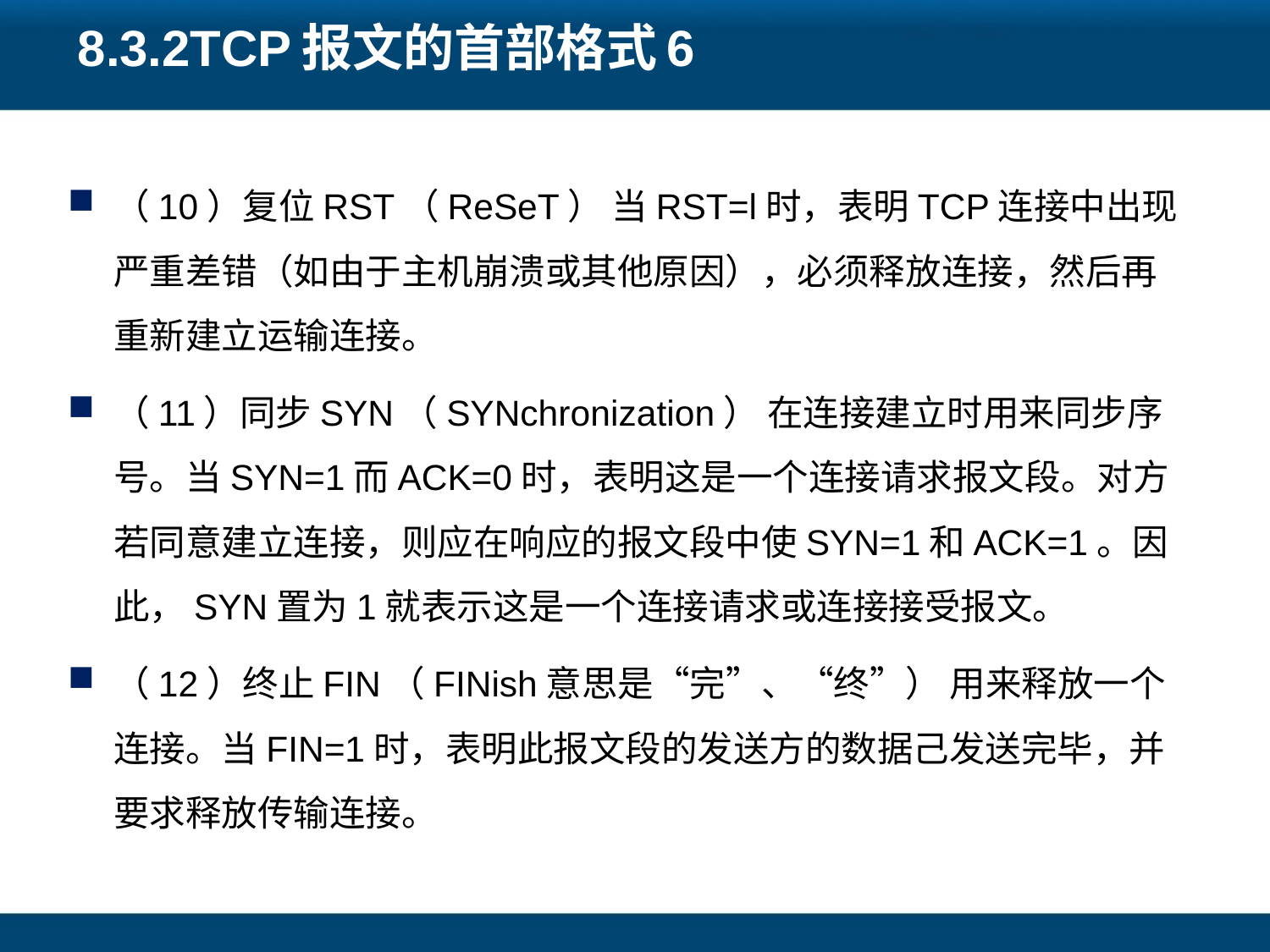

# 8.3.2TCP报文的首部格式6
（10）复位RST（ReSeT） 当RST=l时，表明TCP连接中出现严重差错（如由于主机崩溃或其他原因），必须释放连接，然后再重新建立运输连接。
（11）同步SYN（SYNchronization） 在连接建立时用来同步序号。当SYN=1而ACK=0时，表明这是一个连接请求报文段。对方若同意建立连接，则应在响应的报文段中使SYN=1和ACK=1。因此，SYN置为1就表示这是一个连接请求或连接接受报文。
（12）终止FIN（FINish意思是“完”、“终”） 用来释放一个连接。当FIN=1时，表明此报文段的发送方的数据己发送完毕，并要求释放传输连接。